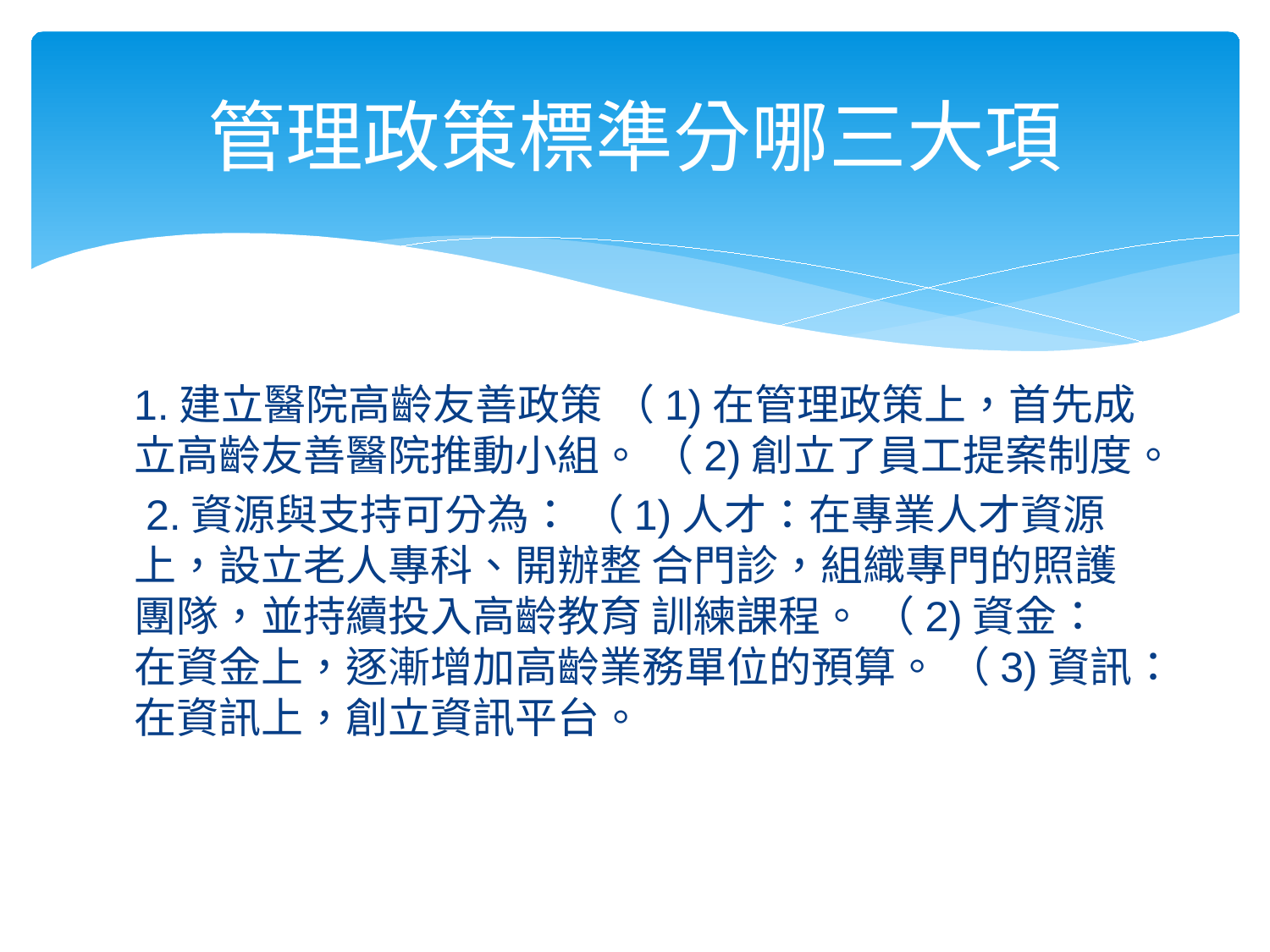

# 管理政策標準分哪三大項
1.建立醫院高齡友善政策 （1)在管理政策上，首先成立高齡友善醫院推動小組。 （2)創立了員工提案制度。
 2.資源與支持可分為： （1)人才：在專業人才資源上，設立老人專科、開辦整 合門診，組織專門的照護團隊，並持續投入高齡教育 訓練課程。 （2)資金：在資金上，逐漸增加高齡業務單位的預算。 （3)資訊：在資訊上，創立資訊平台。